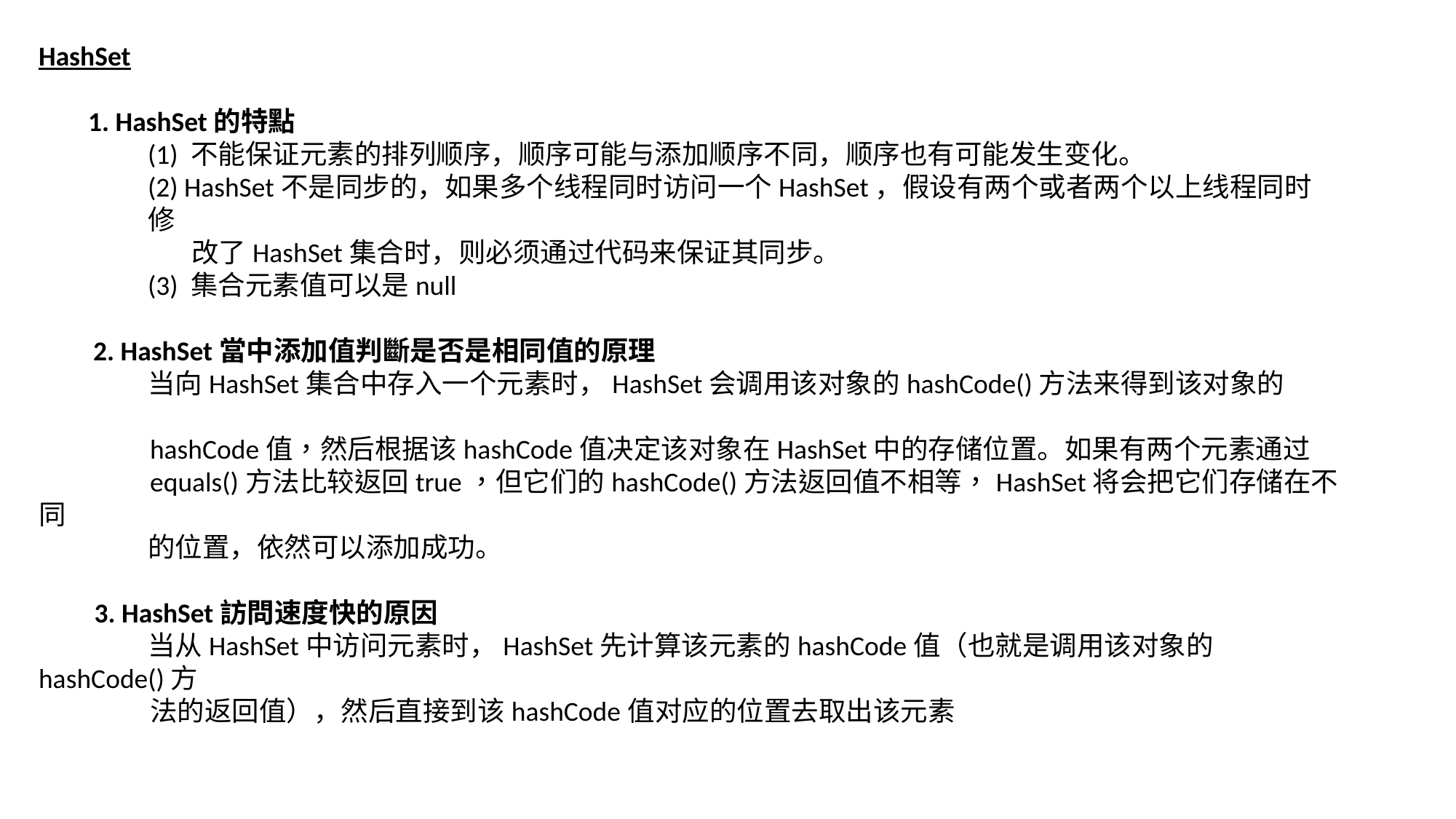

HashSet

        1. HashSet的特點
	(1) 不能保证元素的排列顺序，顺序可能与添加顺序不同，顺序也有可能发生变化。
(2) HashSet不是同步的，如果多个线程同时访问一个HashSet，假设有两个或者两个以上线程同时修
      改了HashSet集合时，则必须通过代码来保证其同步。
(3) 集合元素值可以是null

2. HashSet當中添加值判斷是否是相同值的原理
	当向HashSet集合中存入一个元素时，HashSet会调用该对象的hashCode()方法来得到该对象的
                  hashCode值，然后根据该hashCode值决定该对象在HashSet中的存储位置。如果有两个元素通过
                  equals()方法比较返回true，但它们的hashCode()方法返回值不相等，HashSet将会把它们存储在不同
	的位置，依然可以添加成功。

         3. HashSet訪問速度快的原因
	当从HashSet中访问元素时，HashSet先计算该元素的hashCode值（也就是调用该对象的hashCode()方
                 法的返回值），然后直接到该hashCode值对应的位置去取出该元素